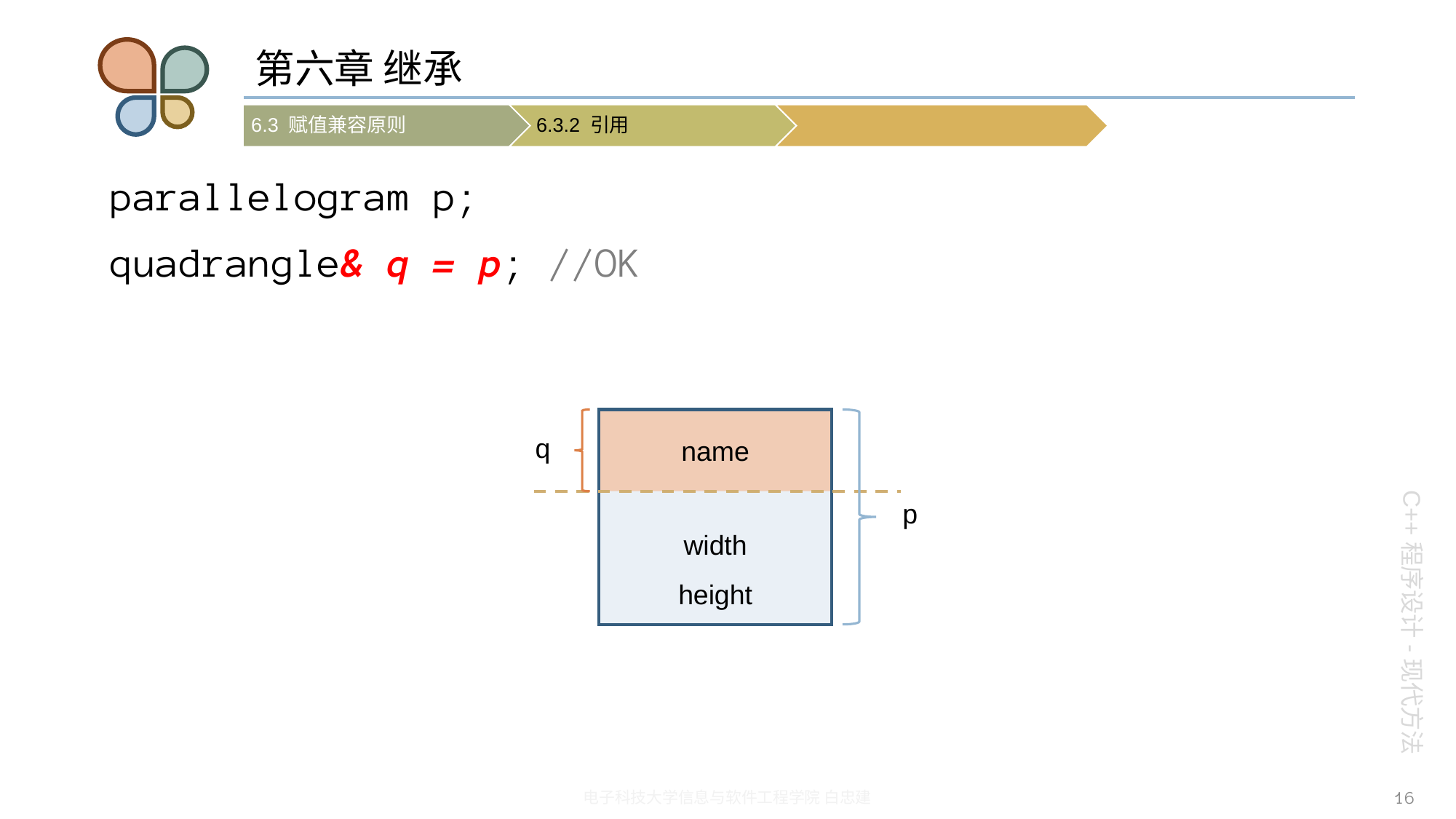

# 第六章 继承
6.3 赋值兼容原则
6.3.2 引用

parallelogram p;
quadrangle& q = p; //OK

q

width
height
name

p
16